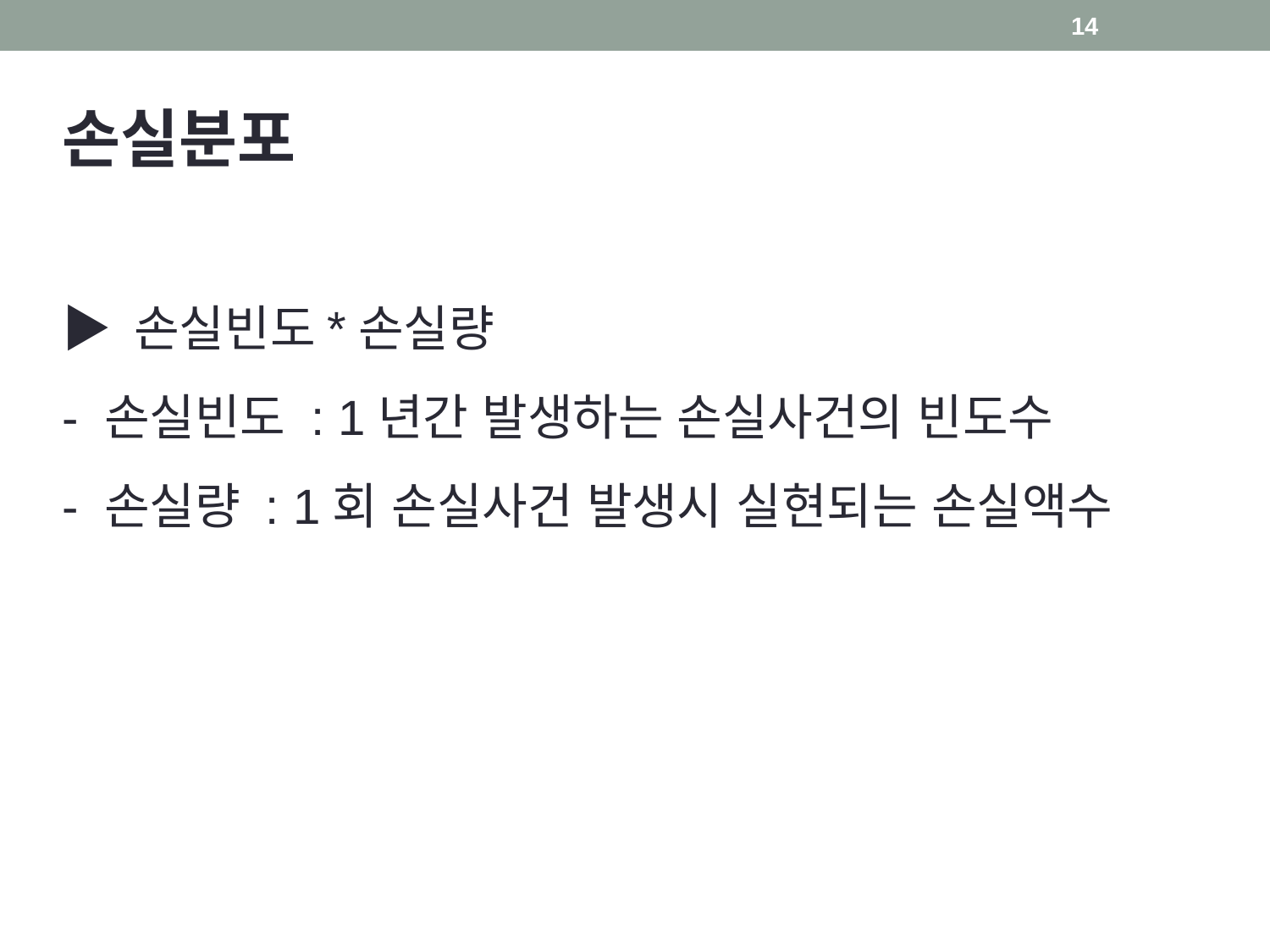

14
손실분포
▶ 손실빈도*손실량
- 손실빈도 : 1년간 발생하는 손실사건의 빈도수
- 손실량 : 1회 손실사건 발생시 실현되는 손실액수